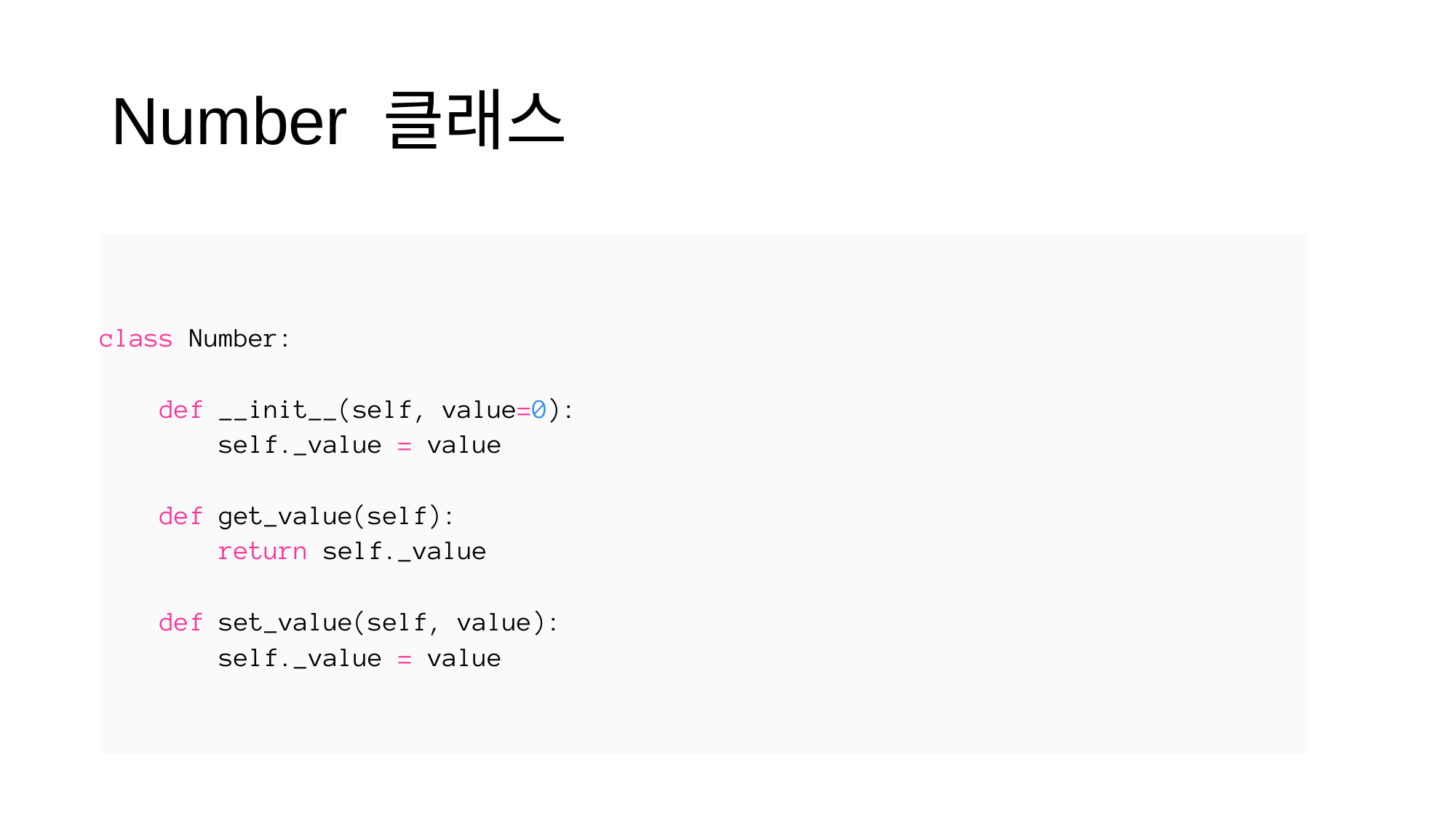

# Number 클래스
| class Number:       def \_\_init\_\_(self, value=0):         self.\_value = value       def get\_value(self):         return self.\_value       def set\_value(self, value):         self.\_value = value |
| --- |